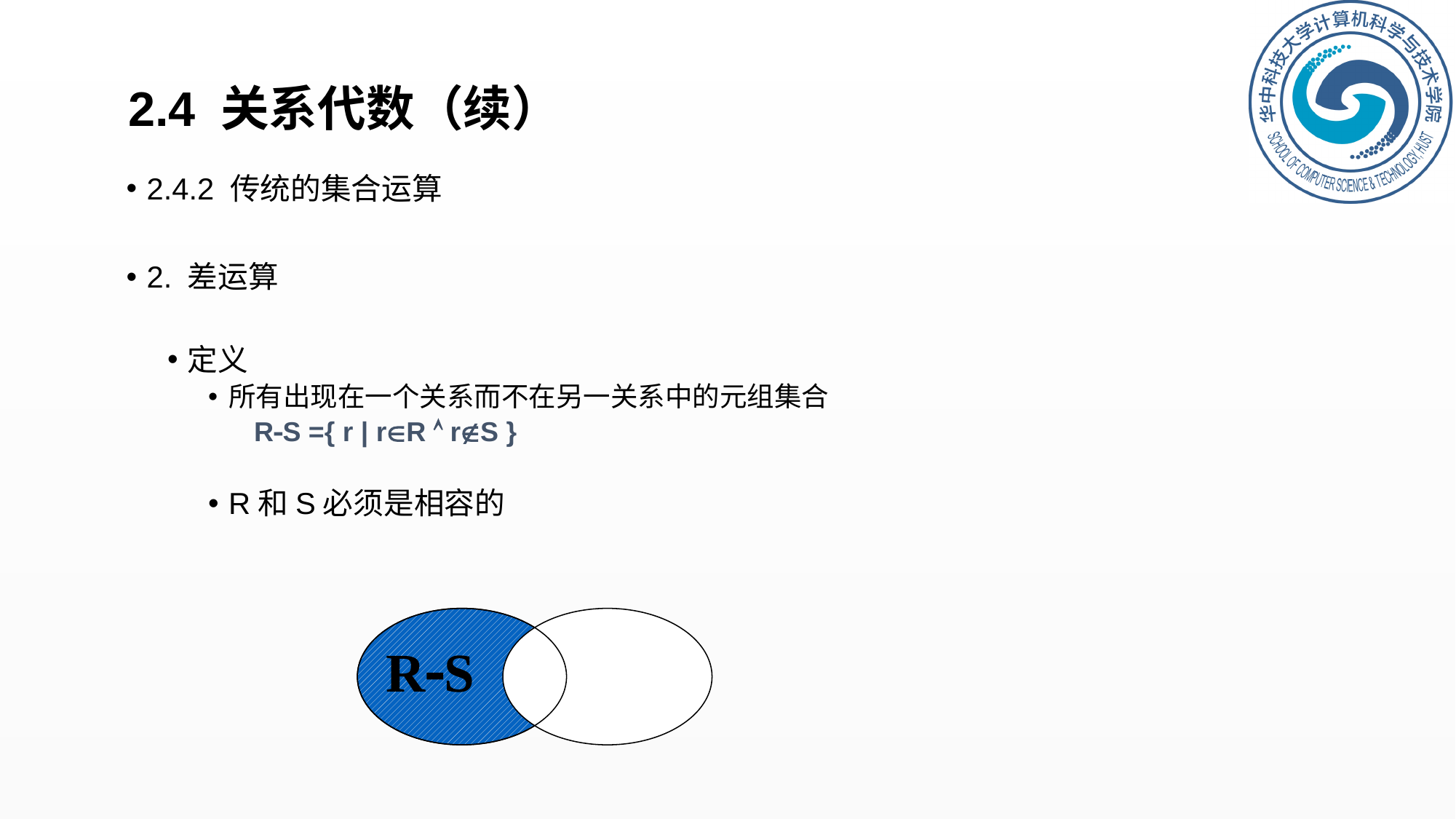

# 2.4 关系代数（续）
2.4.2 传统的集合运算

2. 差运算

定义
所有出现在一个关系而不在另一关系中的元组集合
      R−S ={ r | r∈R ∧ r∉S }

R和S必须是相容的

R−S